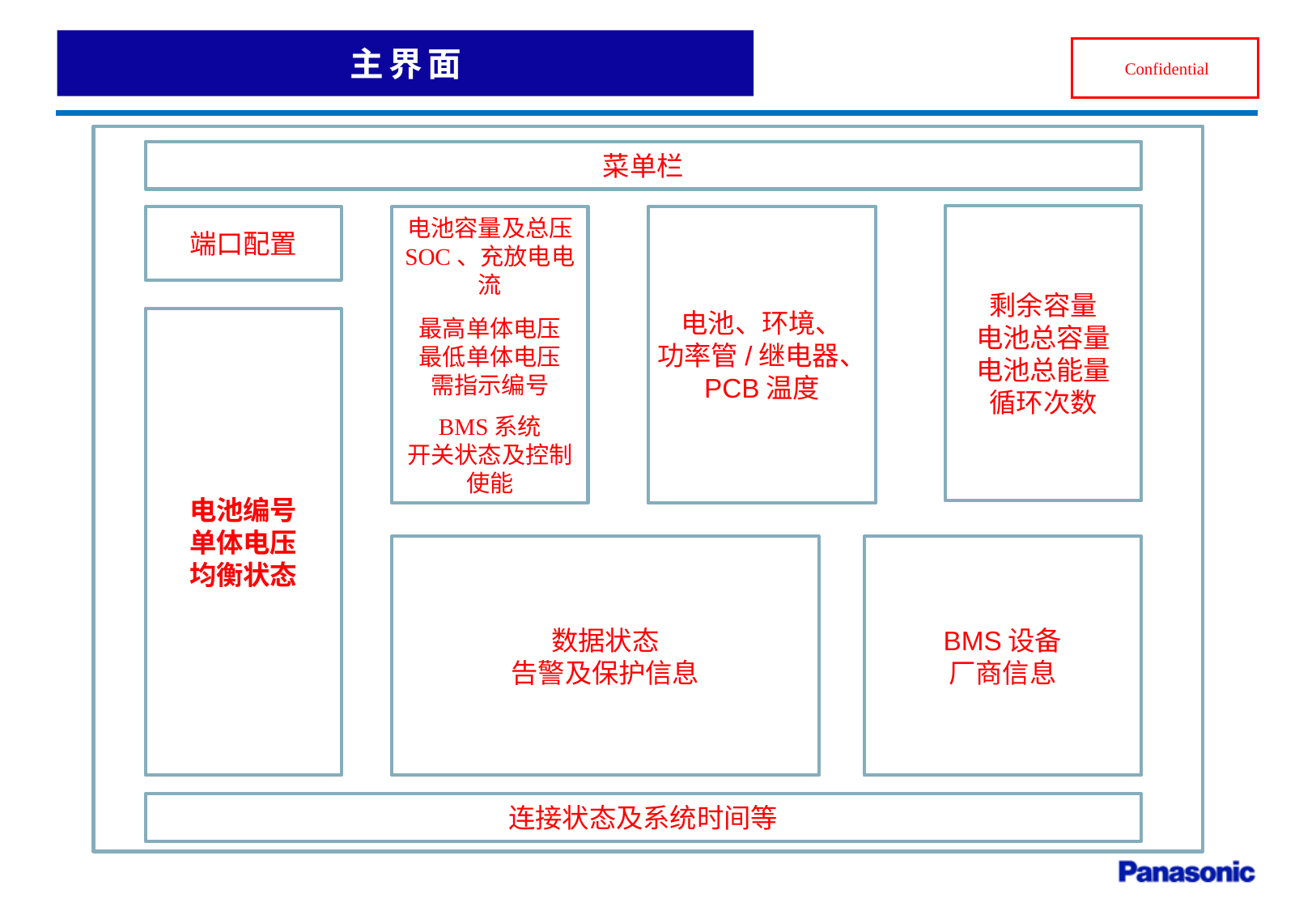

主界面

菜单栏
剩余容量
电池总容量
电池总能量
循环次数
端口配置

电池容量及总压
SOC、充放电电流
最高单体电压
最低单体电压
需指示编号
BMS系统
开关状态及控制使能
电池、环境、
功率管/继电器、
PCB温度
电池编号
单体电压
均衡状态
数据状态
告警及保护信息
BMS设备
厂商信息
连接状态及系统时间等